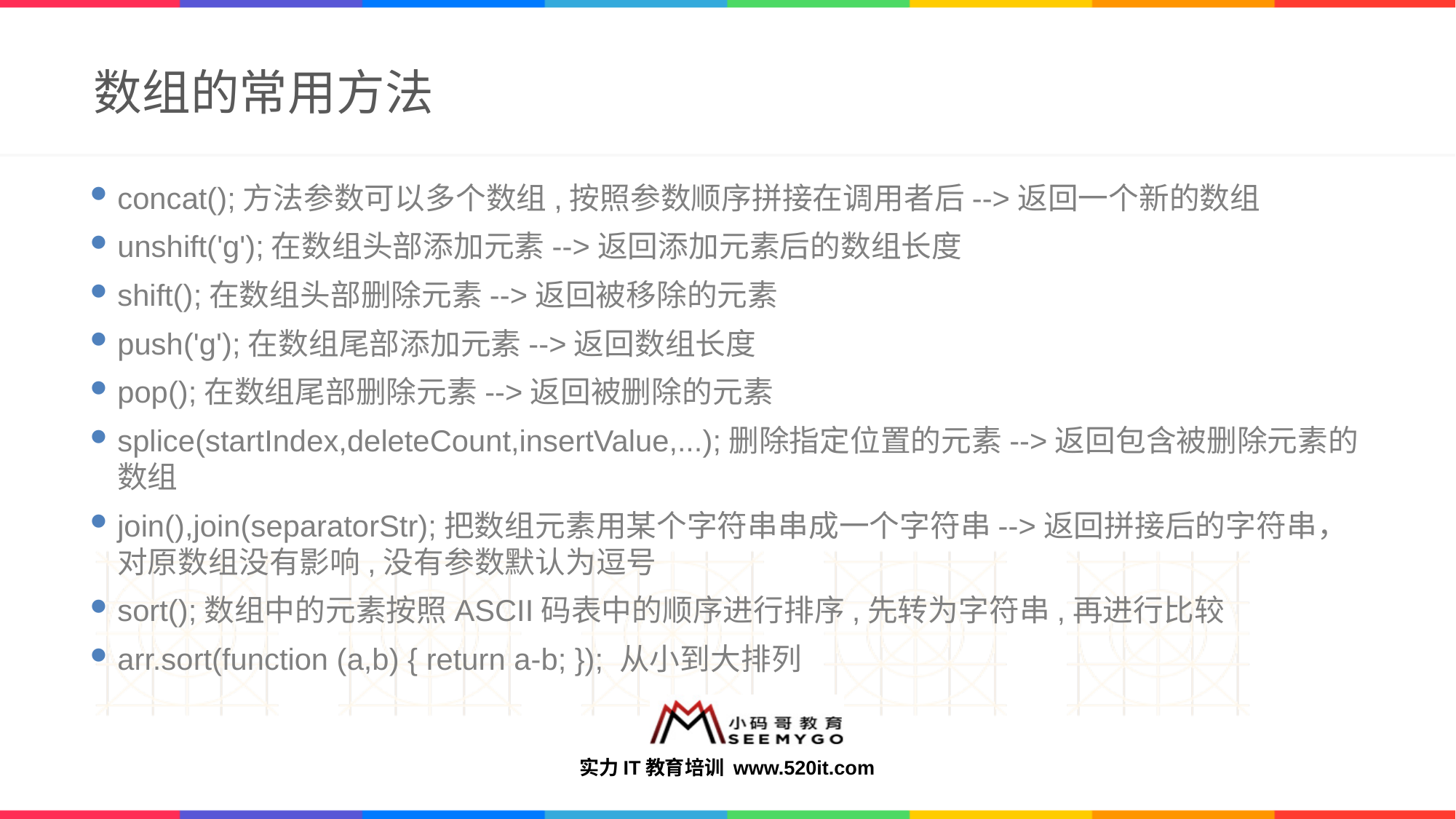

# 数组的常用方法
concat();方法参数可以多个数组,按照参数顺序拼接在调用者后-->返回一个新的数组
unshift('g');在数组头部添加元素-->返回添加元素后的数组长度
shift();在数组头部删除元素-->返回被移除的元素
push('g');在数组尾部添加元素-->返回数组长度
pop();在数组尾部删除元素-->返回被删除的元素
splice(startIndex,deleteCount,insertValue,...);删除指定位置的元素-->返回包含被删除元素的数组
join(),join(separatorStr);把数组元素用某个字符串串成一个字符串-->返回拼接后的字符串，对原数组没有影响,没有参数默认为逗号
sort();数组中的元素按照ASCII码表中的顺序进行排序,先转为字符串,再进行比较
arr.sort(function (a,b) { return a-b; }); 从小到大排列